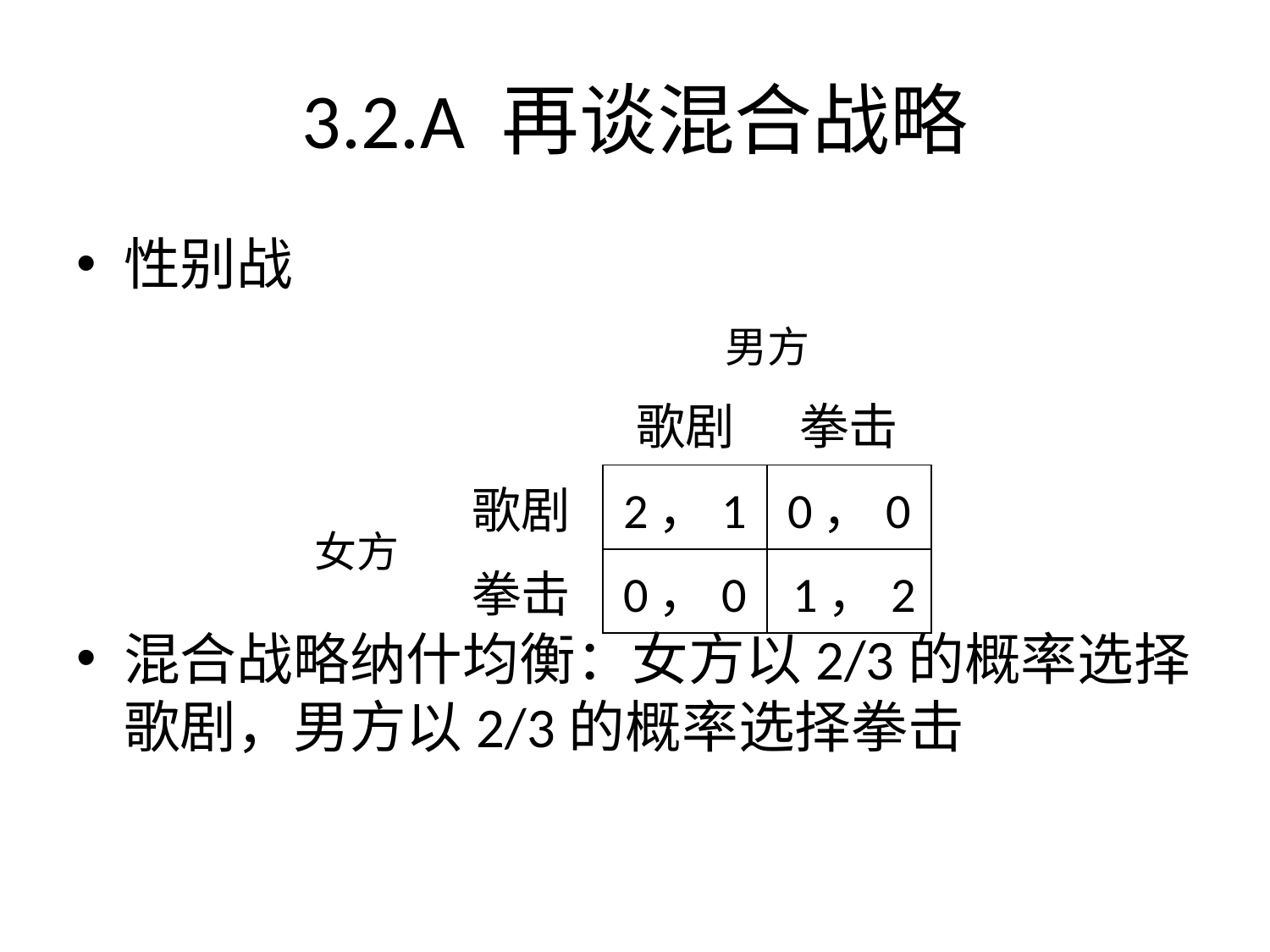

3.2.A 再谈混合战略
性别战

混合战略纳什均衡：女方以2/3的概率选择歌剧，男方以2/3的概率选择拳击
|  |  | 男方 |  |
| --- | --- | --- | --- |
|  |  | 歌剧 | 拳击 |
| 女方 | 歌剧 | 2，1 | 0，0 |
|  | 拳击 | 0，0 | 1，2 |